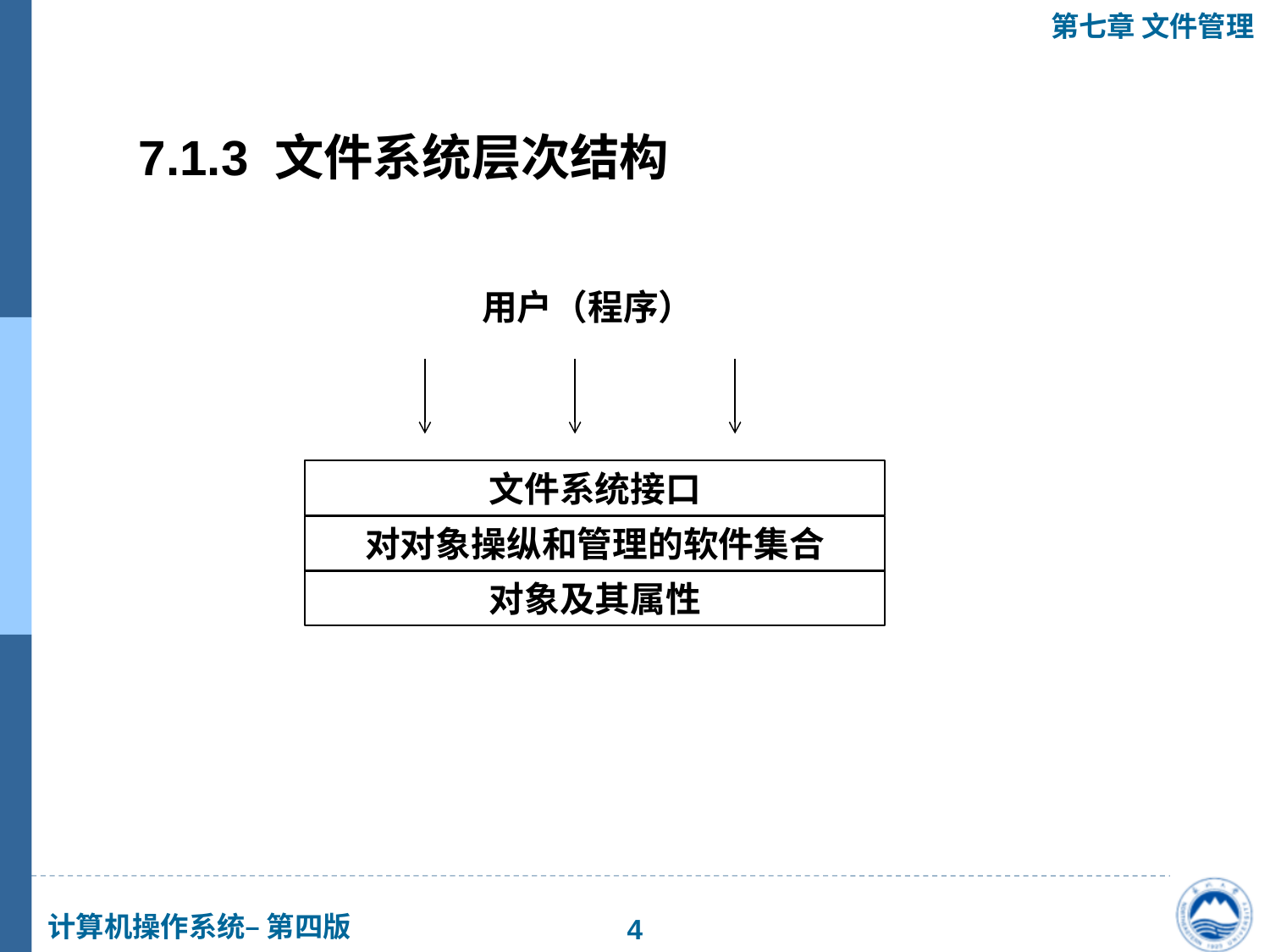

7.1.3 文件系统层次结构
用户（程序）
文件系统接口
对对象操纵和管理的软件集合
对象及其属性